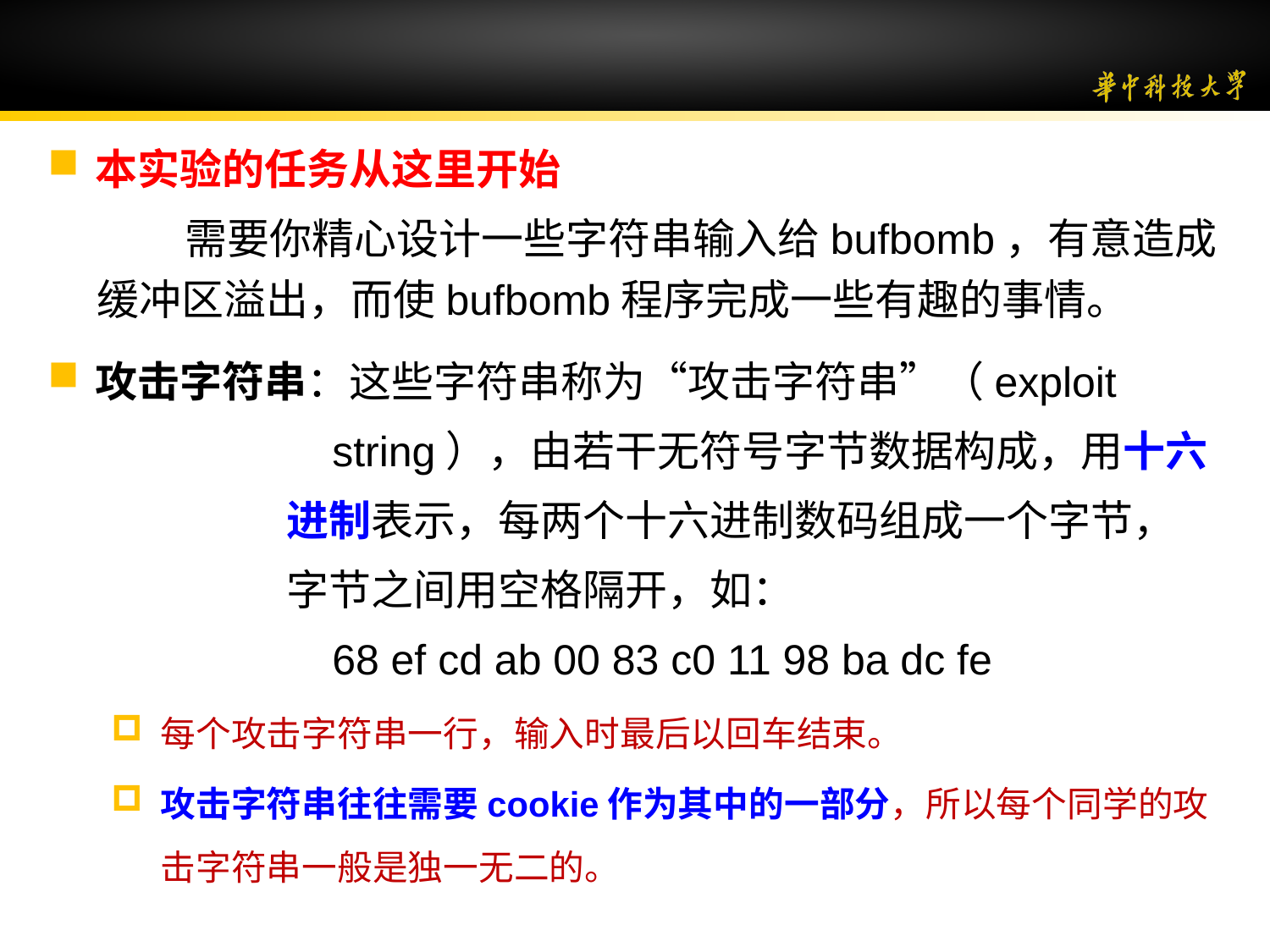

本实验的任务从这里开始
需要你精心设计一些字符串输入给bufbomb，有意造成缓冲区溢出，而使bufbomb程序完成一些有趣的事情。
攻击字符串：这些字符串称为“攻击字符串”（exploit
                        string），由若干无符号字节数据构成，用十六
                        进制表示，每两个十六进制数码组成一个字节，
                        字节之间用空格隔开，如：
                        68 ef cd ab 00 83 c0 11 98 ba dc fe
每个攻击字符串一行，输入时最后以回车结束。
攻击字符串往往需要cookie作为其中的一部分，所以每个同学的攻击字符串一般是独一无二的。